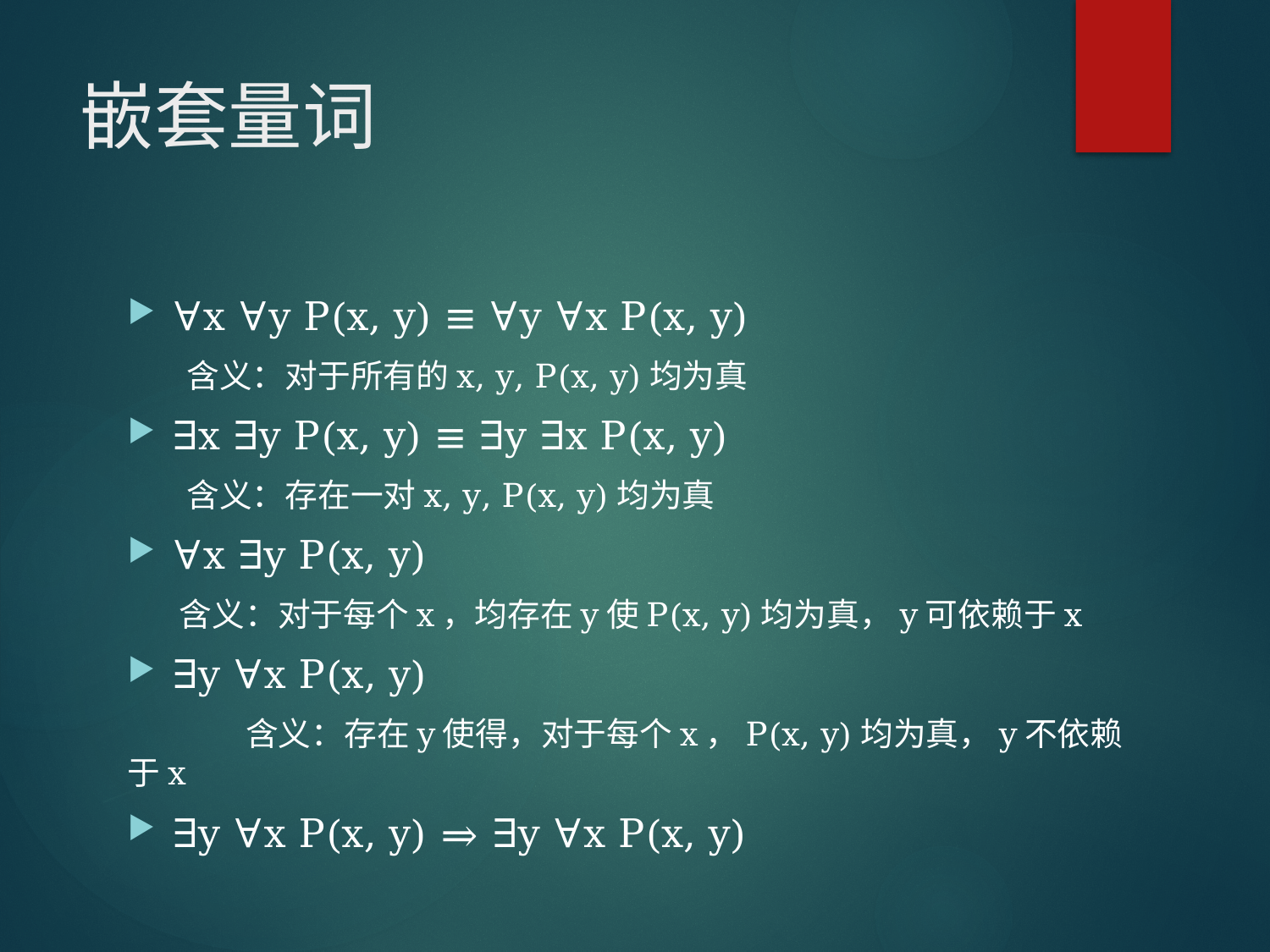

# 嵌套量词
∀x ∀y P(x, y) ≡ ∀y ∀x P(x, y)
含义：对于所有的x, y, P(x, y)均为真
∃x ∃y P(x, y) ≡ ∃y ∃x P(x, y)
含义：存在一对x, y, P(x, y)均为真
∀x ∃y P(x, y)
含义：对于每个x，均存在y使P(x, y)均为真，y可依赖于x
∃y ∀x P(x, y)
	含义：存在y使得，对于每个x，P(x, y)均为真，y不依赖于x
∃y ∀x P(x, y) ⇒ ∃y ∀x P(x, y)